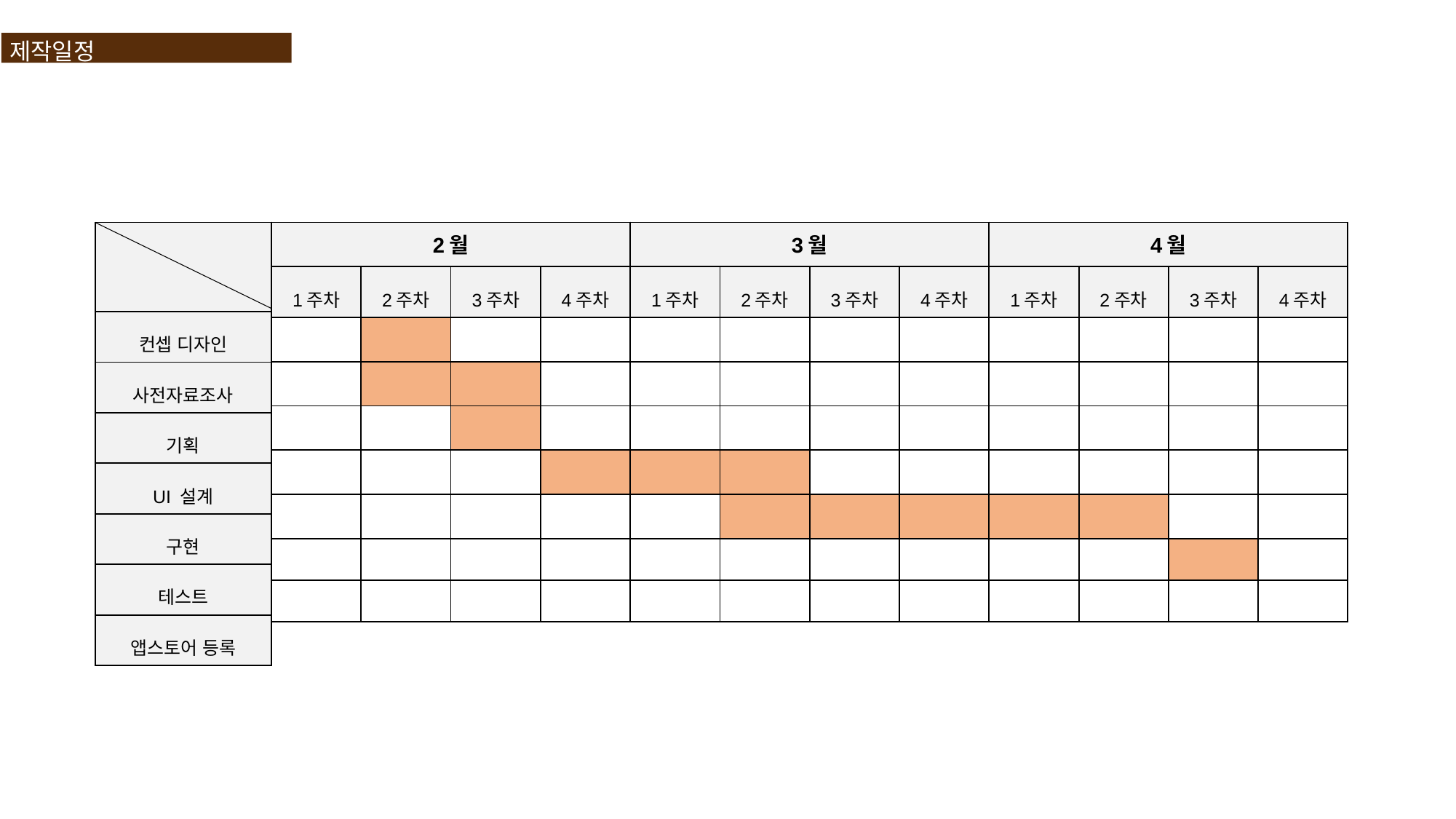

제작일정
|  |
| --- |
| 컨셉 디자인 |
| 사전자료조사 |
| 기획 |
| UI 설계 |
| 구현 |
| 테스트 |
| 앱스토어 등록 |
| 2월 |  |  |  |
| --- | --- | --- | --- |
| 1주차 | 2주차 | 3주차 | 4주차 |
|  |  |  |  |
|  |  |  |  |
|  |  |  |  |
|  |  |  |  |
|  |  |  |  |
|  |  |  |  |
|  |  |  |  |
| 3월 |  |  |  |
| --- | --- | --- | --- |
| 1주차 | 2주차 | 3주차 | 4주차 |
|  |  |  |  |
|  |  |  |  |
|  |  |  |  |
|  |  |  |  |
|  |  |  |  |
|  |  |  |  |
|  |  |  |  |
| 4월 |  |  |  |
| --- | --- | --- | --- |
| 1주차 | 2주차 | 3주차 | 4주차 |
|  |  |  |  |
|  |  |  |  |
|  |  |  |  |
|  |  |  |  |
|  |  |  |  |
|  |  |  |  |
|  |  |  |  |